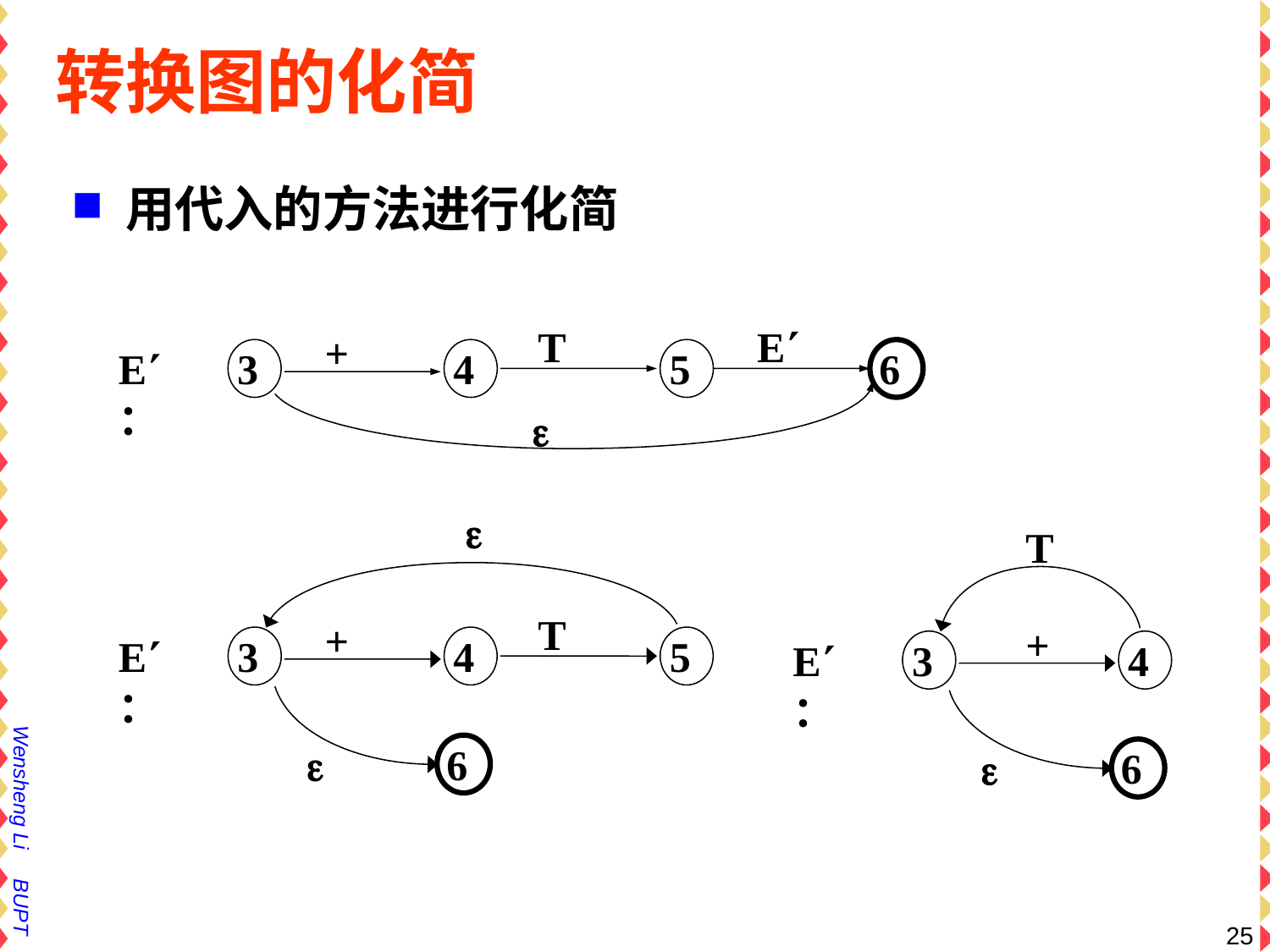

# 转换图的化简
用代入的方法进行化简
T
E′
+
E′：
3

4

5

6

ε
ε

T
+
E′：
3

4

5

ε
6

T

+
E′：
3

4

ε
6

25